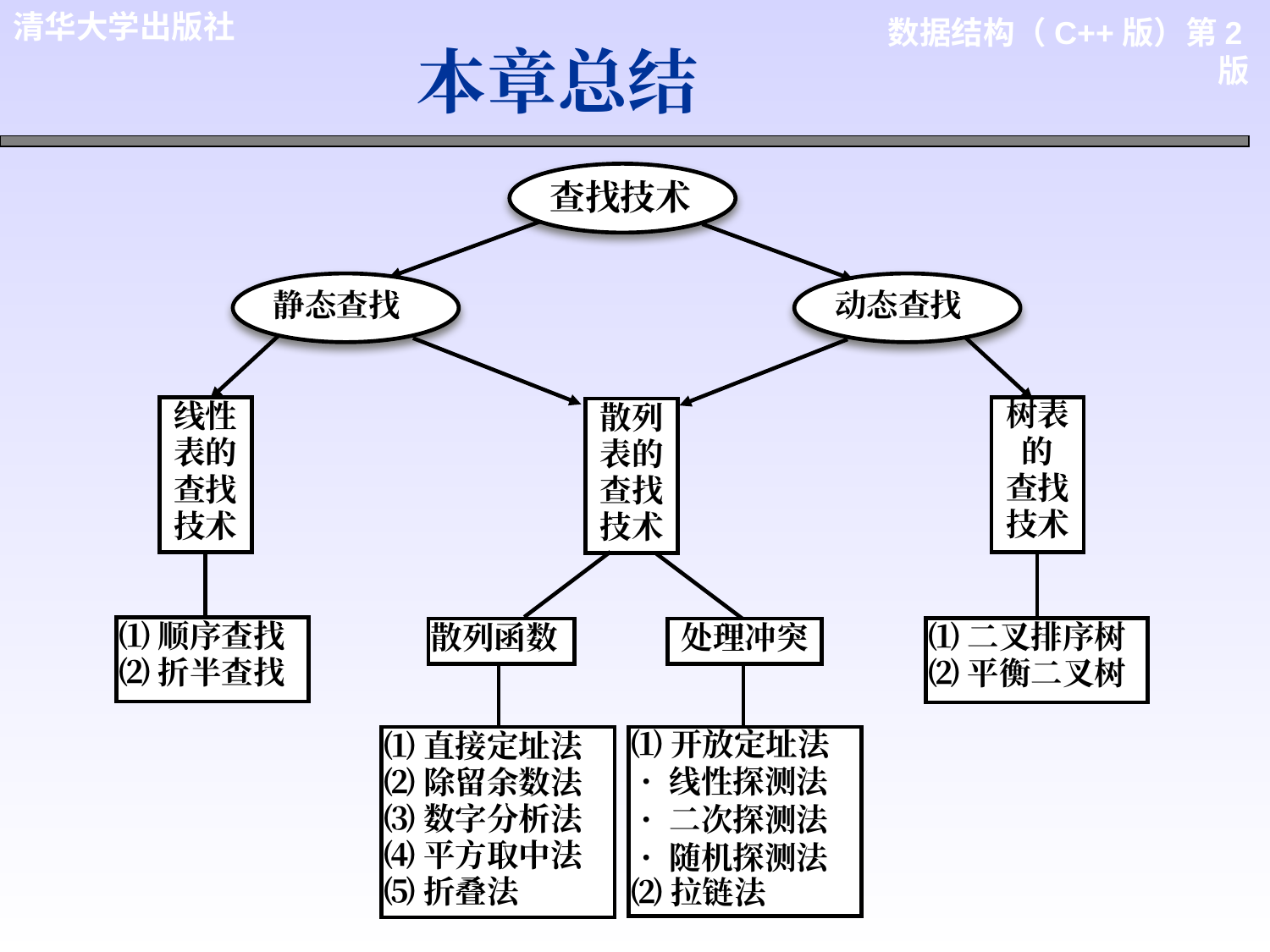

本章总结
查找技术

静态查找
动态查找
线性表的查找技术
树表的
查找技术
散列表的查找技术

⑴顺序查找
⑵折半查找
⑴二叉排序树
⑵平衡二叉树
散列函数
处理冲突
⑴直接定址法
⑵除留余数法
⑶数字分析法
⑷平方取中法
⑸折叠法
⑴开放定址法
 · 线性探测法
 · 二次探测法
 · 随机探测法
⑵拉链法